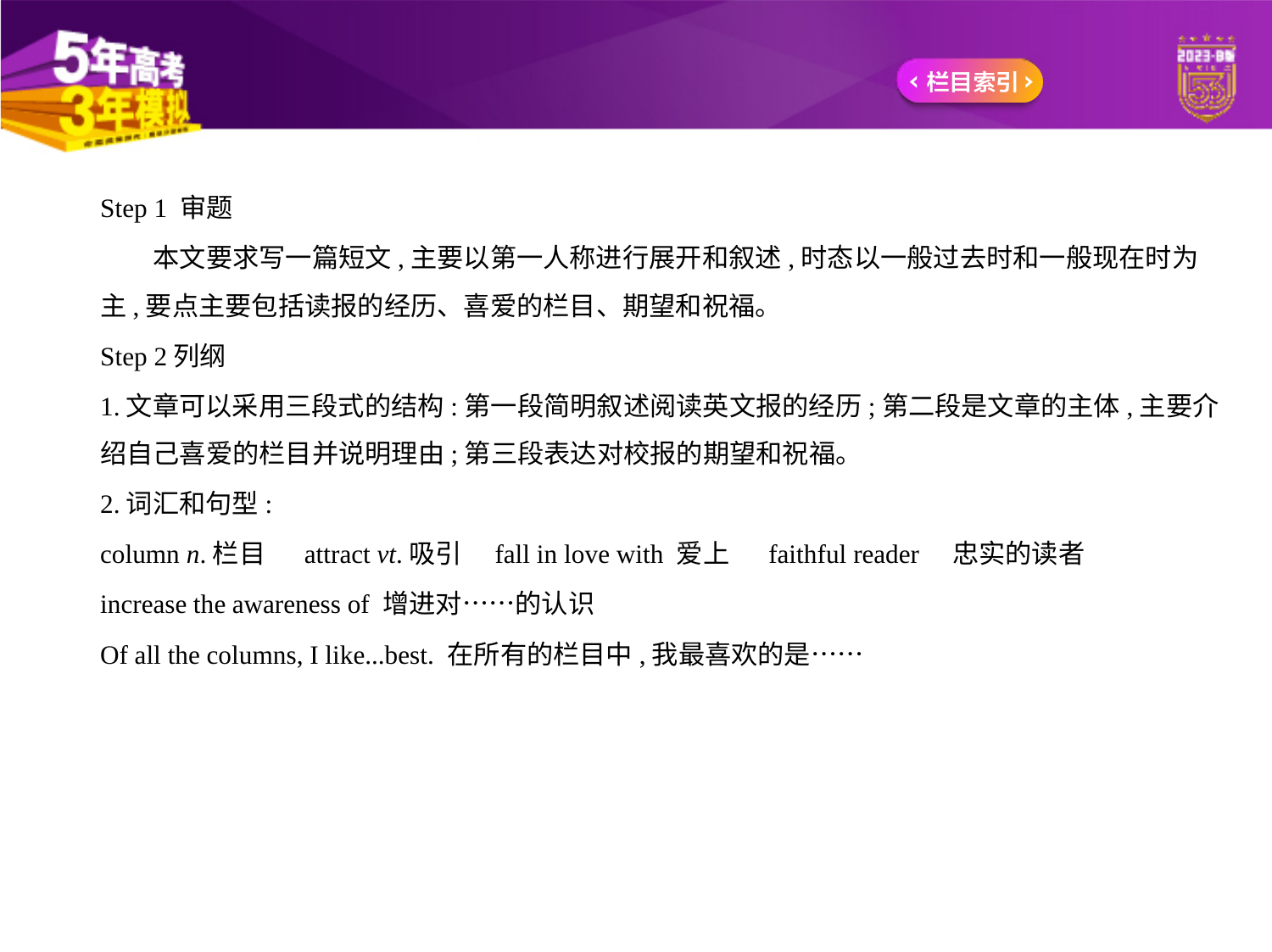

Step 1 审题
　　本文要求写一篇短文,主要以第一人称进行展开和叙述,时态以一般过去时和一般现在时为
主,要点主要包括读报的经历、喜爱的栏目、期望和祝福。
Step 2列纲
1.文章可以采用三段式的结构:第一段简明叙述阅读英文报的经历;第二段是文章的主体,主要介
绍自己喜爱的栏目并说明理由;第三段表达对校报的期望和祝福。
2.词汇和句型:
column n.栏目 　attract vt.吸引　fall in love with 爱上 　faithful reader　忠实的读者
increase the awareness of 增进对……的认识
Of all the columns, I like...best. 在所有的栏目中,我最喜欢的是……